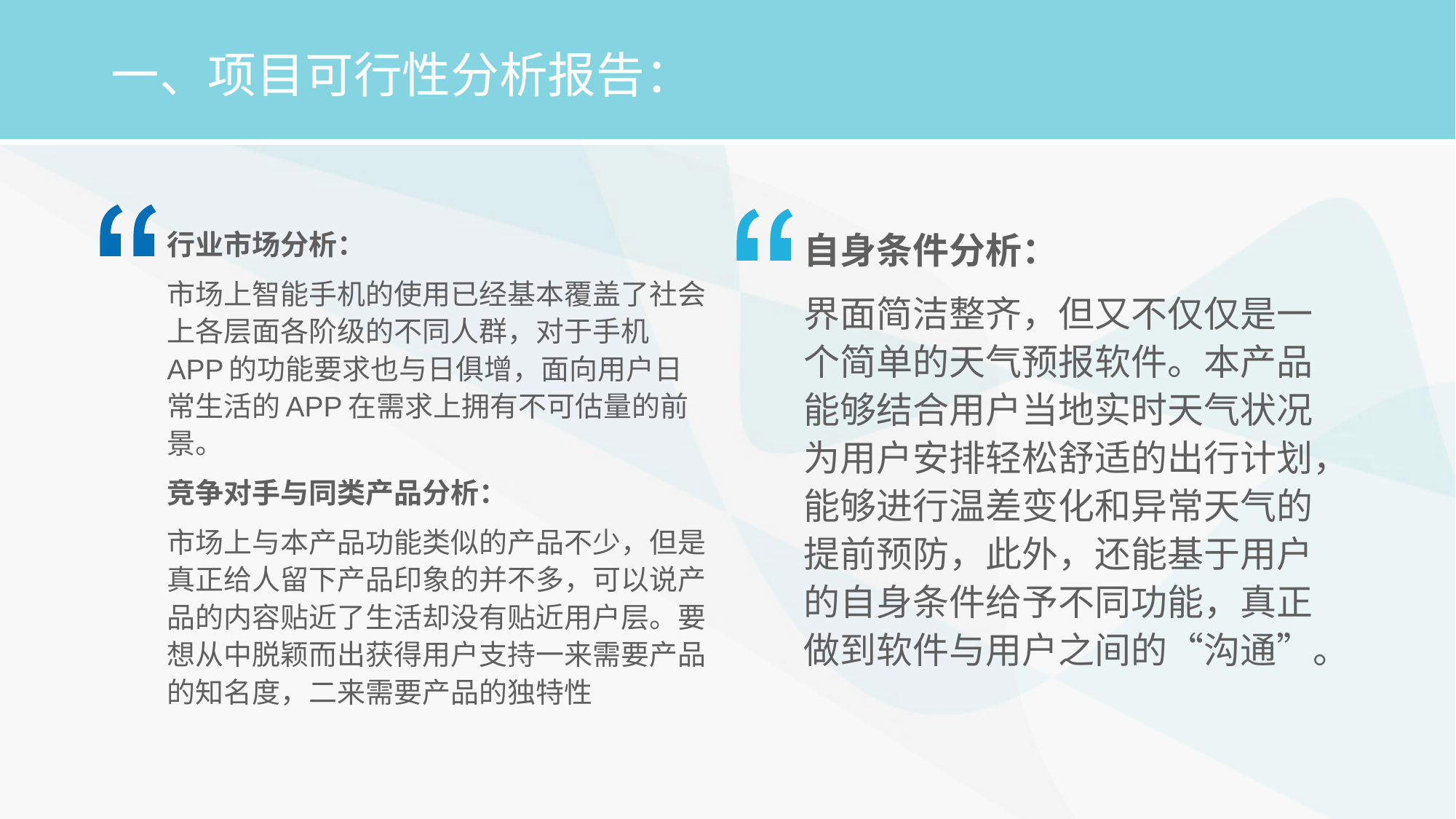

# 一、项目可行性分析报告：
行业市场分析：
市场上智能手机的使用已经基本覆盖了社会上各层面各阶级的不同人群，对于手机APP的功能要求也与日俱增，面向用户日常生活的APP在需求上拥有不可估量的前景。
竞争对手与同类产品分析：
市场上与本产品功能类似的产品不少，但是真正给人留下产品印象的并不多，可以说产品的内容贴近了生活却没有贴近用户层。要想从中脱颖而出获得用户支持一来需要产品的知名度，二来需要产品的独特性
自身条件分析：
界面简洁整齐，但又不仅仅是一个简单的天气预报软件。本产品能够结合用户当地实时天气状况为用户安排轻松舒适的出行计划，能够进行温差变化和异常天气的提前预防，此外，还能基于用户的自身条件给予不同功能，真正做到软件与用户之间的“沟通”。